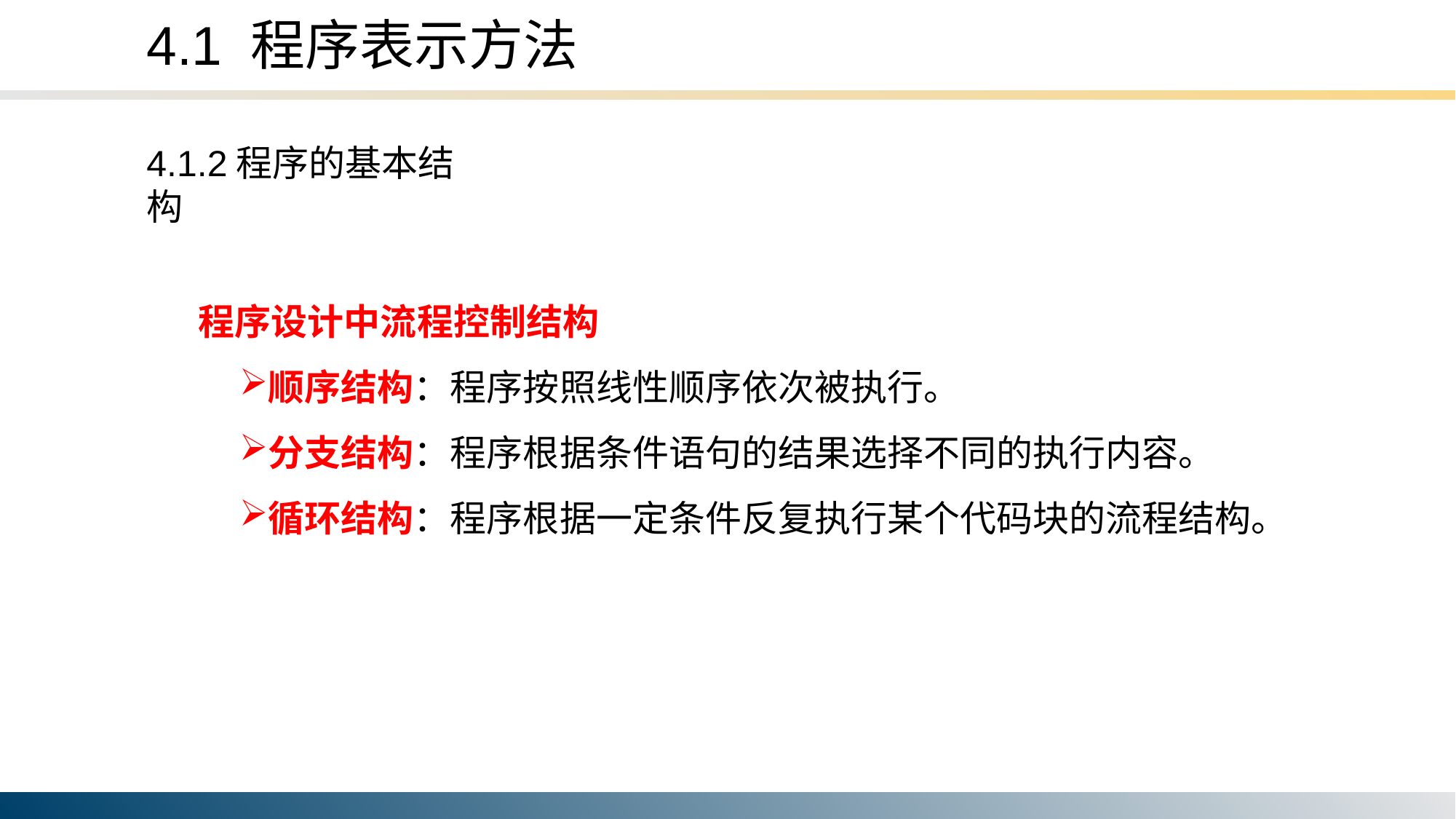

4.1 程序表示方法
4.1.2程序的基本结构
程序设计中流程控制结构
顺序结构：程序按照线性顺序依次被执行。
分支结构：程序根据条件语句的结果选择不同的执行内容。
循环结构：程序根据一定条件反复执行某个代码块的流程结构。